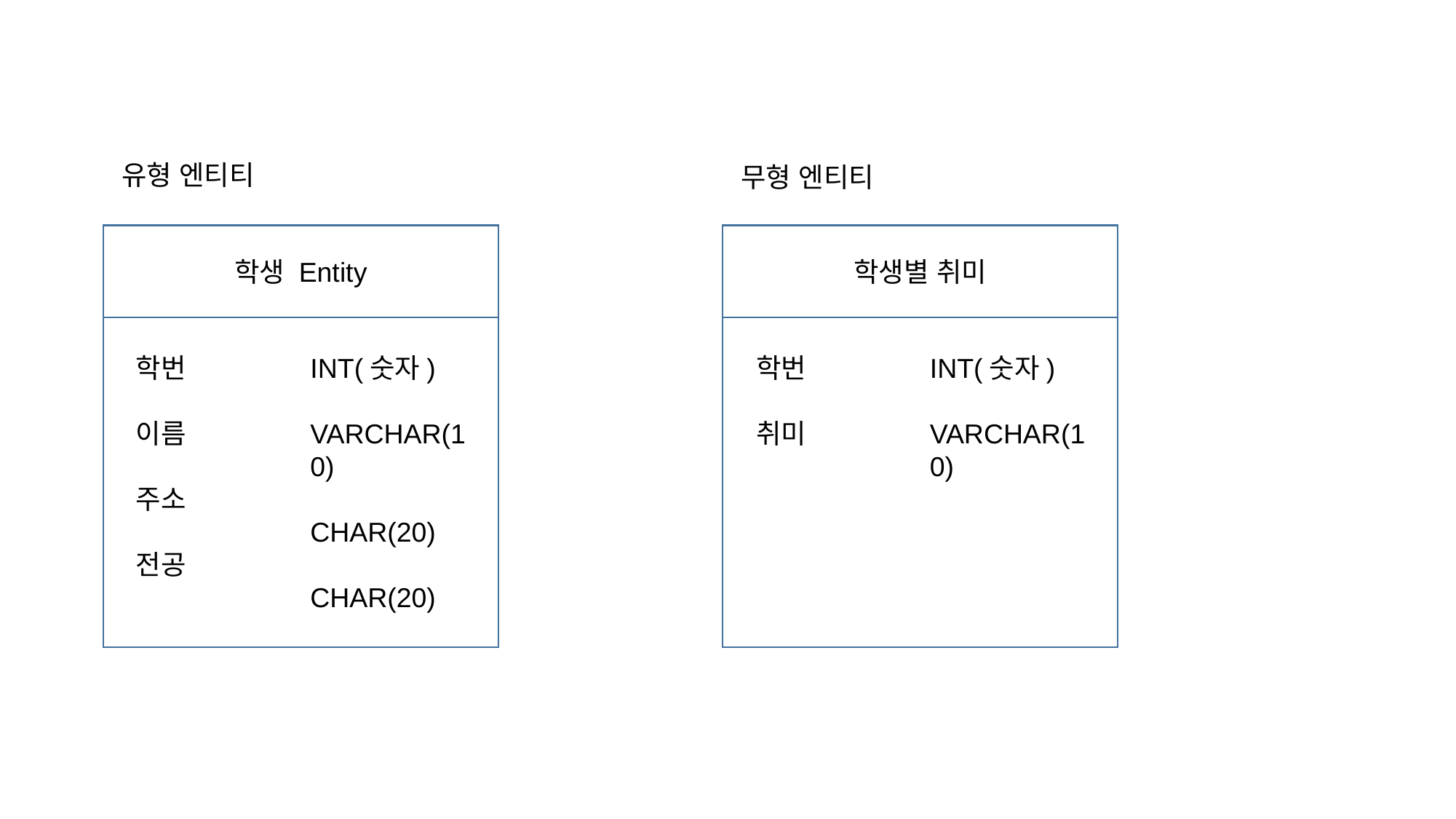

유형 엔티티
무형 엔티티
속성
학생 Entity
속성
학생별 취미
INT(숫자)

VARCHAR(10)

CHAR(20)

CHAR(20)
INT(숫자)

VARCHAR(10)

학번

이름

주소

전공
학번

취미